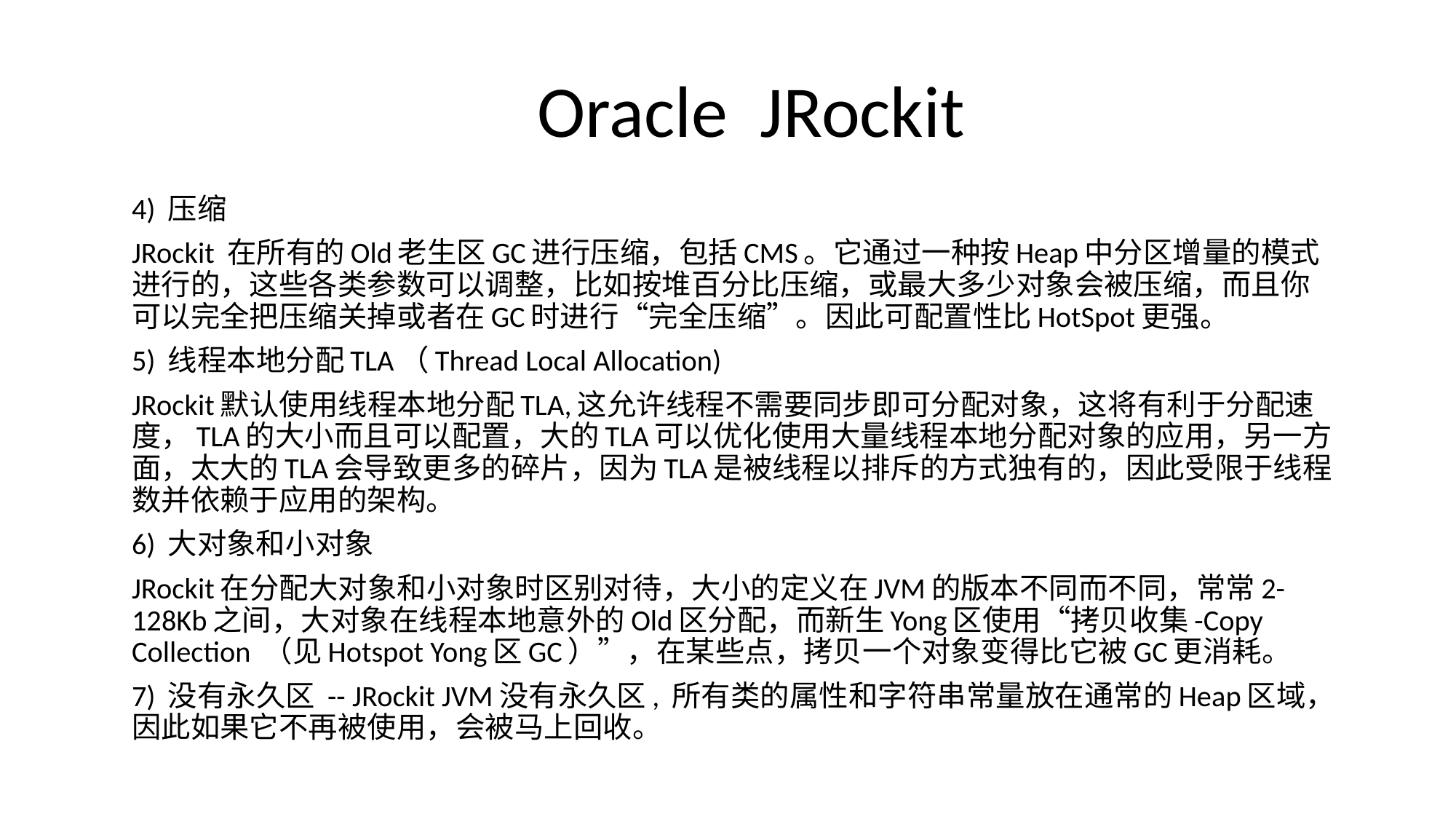

# Oracle  JRockit
4) 压缩
JRockit 在所有的Old老生区GC进行压缩，包括CMS。它通过一种按Heap中分区增量的模式进行的，这些各类参数可以调整，比如按堆百分比压缩，或最大多少对象会被压缩，而且你可以完全把压缩关掉或者在GC时进行“完全压缩”。因此可配置性比HotSpot更强。
5) 线程本地分配TLA（Thread Local Allocation)
JRockit默认使用线程本地分配TLA,这允许线程不需要同步即可分配对象，这将有利于分配速度，TLA的大小而且可以配置，大的TLA可以优化使用大量线程本地分配对象的应用，另一方面，太大的TLA会导致更多的碎片，因为TLA是被线程以排斥的方式独有的，因此受限于线程数并依赖于应用的架构。
6) 大对象和小对象
JRockit在分配大对象和小对象时区别对待，大小的定义在JVM的版本不同而不同，常常2-128Kb之间，大对象在线程本地意外的Old区分配，而新生Yong区使用“拷贝收集-Copy Collection （见Hotspot Yong区GC）”，在某些点，拷贝一个对象变得比它被GC更消耗。
7) 没有永久区 -- JRockit JVM没有永久区, 所有类的属性和字符串常量放在通常的Heap区域，因此如果它不再被使用，会被马上回收。